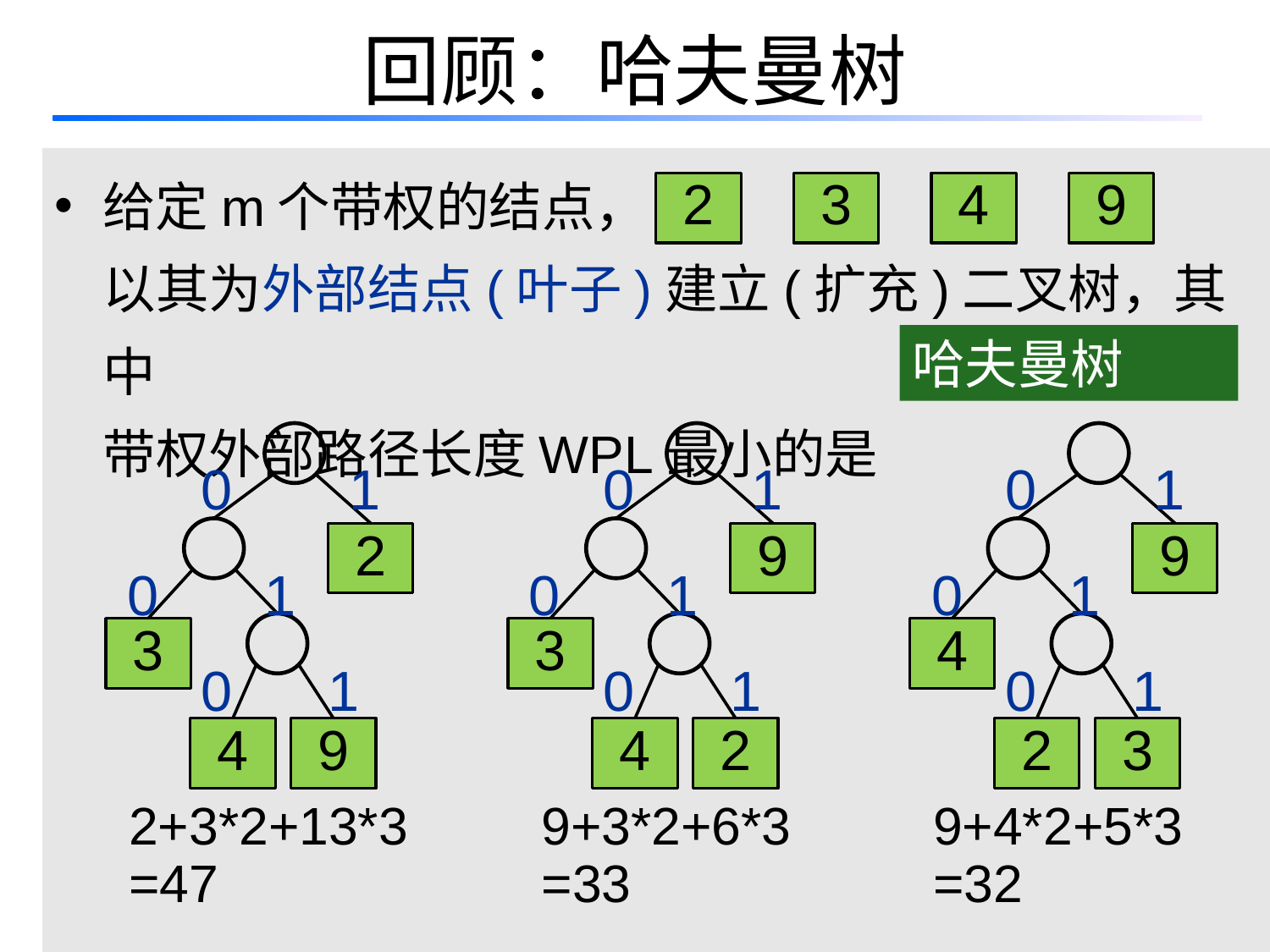

# 回顾：哈夫曼树

给定m个带权的结点，
   以其为外部结点(叶子)建立(扩充)二叉树，其中
   带权外部路径长度WPL最小的是
2
3
4
9
哈夫曼树

0
1
0
1
0
1

2
9
9
0
1
0
1
0
1

3
3
4
0
1
0
1
0
1
4
9
4
2
2
3
2+3*2+13*3
=47
9+3*2+6*3
=33
9+4*2+5*3
=32